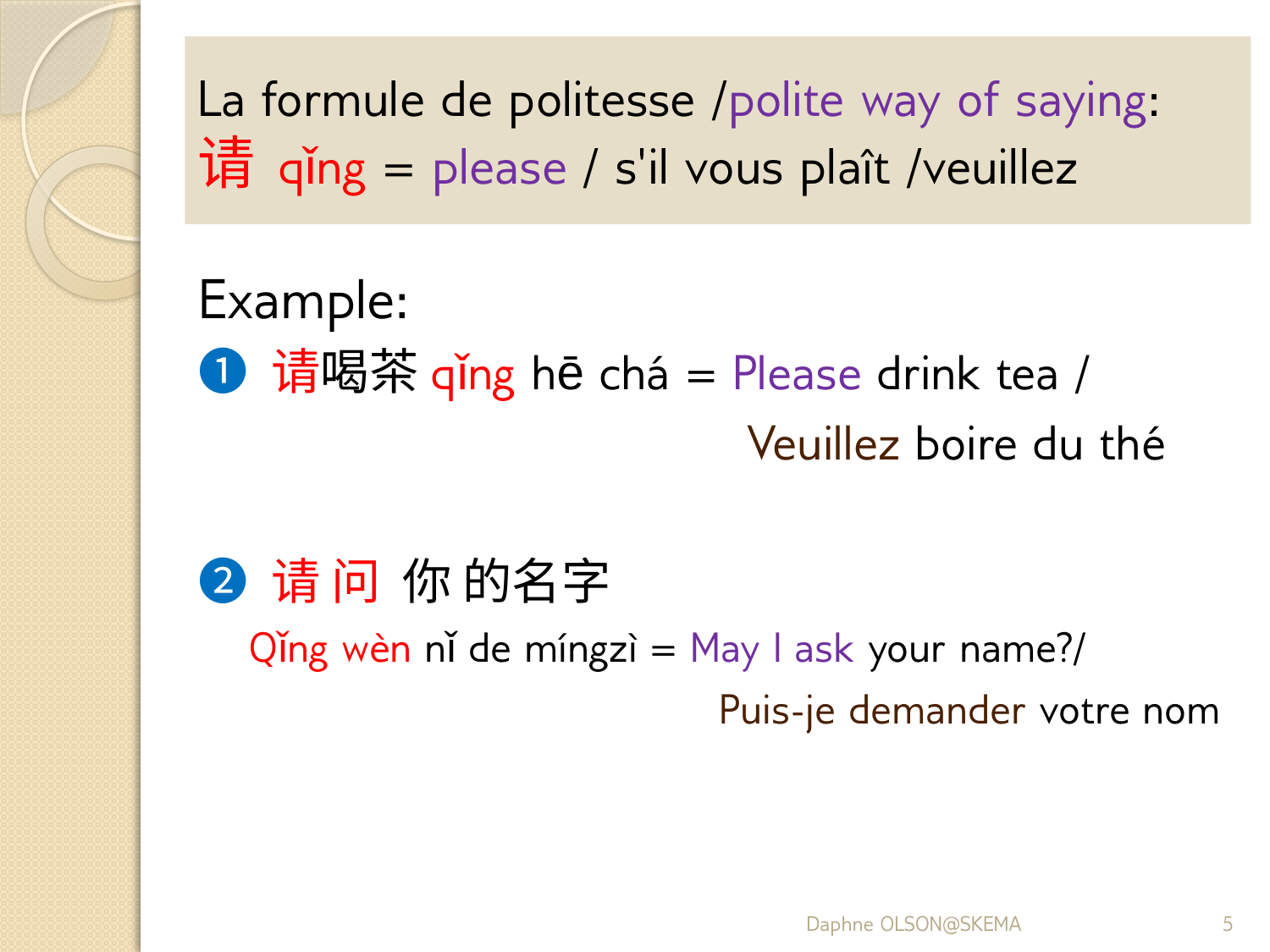

# La formule de politesse /polite way of saying:  请 qǐng = please / s'il vous plaît /veuillez
Example:
❶ 请喝茶qǐng hē chá = Please drink tea /
                                     Veuillez boire du thé

❷ 请 问  你 的名字
    Qǐng wèn nǐ de míngzì = May I ask your name?/
                                         Puis-je demander votre nom
Daphne OLSON@SKEMA
5